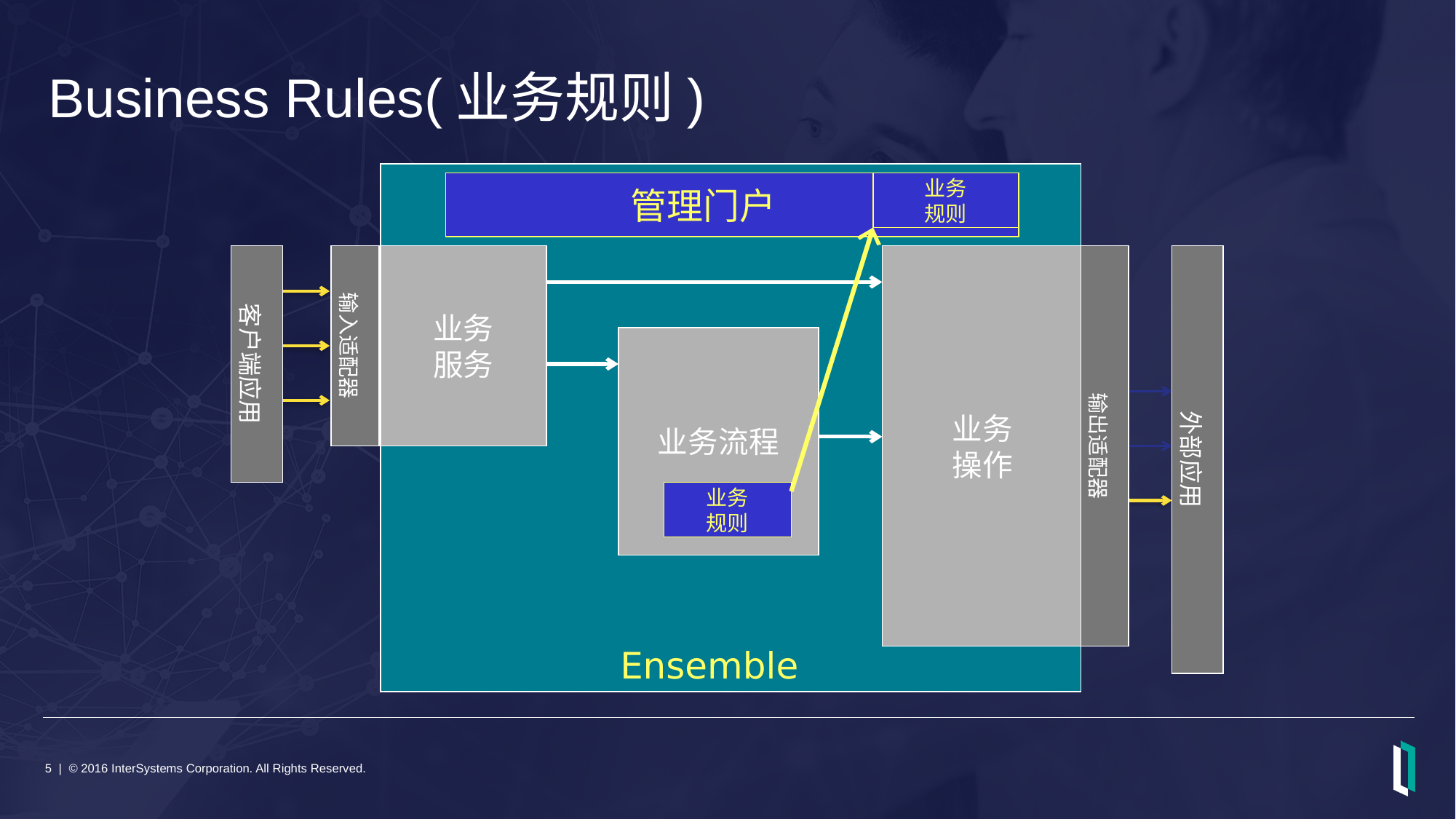

# Business Rules(业务规则)

管理门户
业务
规则

客户端应用
输入适配器
业务
服务
业务
操作
输出适配器
外部应用

业务流程

业务
规则
Ensemble